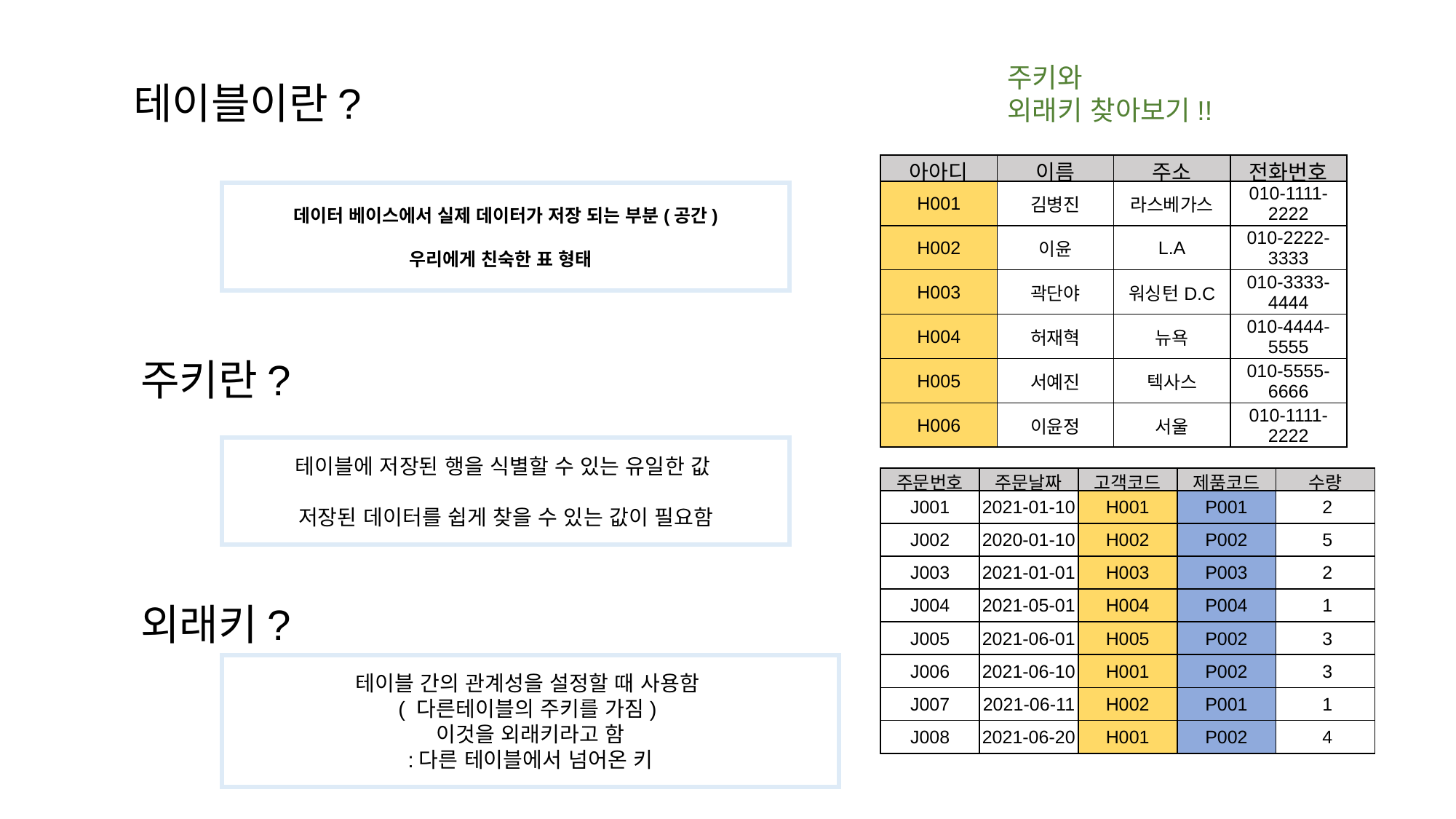

주키와
외래키 찾아보기!!
테이블이란?
| 아아디 | 이름 | 주소 | 전화번호 |
| --- | --- | --- | --- |
| H001 | 김병진 | 라스베가스 | 010-1111-2222 |
| H002 | 이윤 | L.A | 010-2222-3333 |
| H003 | 곽단야 | 워싱턴D.C | 010-3333-4444 |
| H004 | 허재혁 | 뉴욕 | 010-4444-5555 |
| H005 | 서예진 | 텍사스 | 010-5555-6666 |
| H006 | 이윤정 | 서울 | 010-1111-2222 |
데이터 베이스에서 실제 데이터가 저장 되는 부분(공간)

우리에게 친숙한 표 형태
주키란?
테이블에 저장된 행을 식별할 수 있는 유일한 값

저장된 데이터를 쉽게 찾을 수 있는 값이 필요함
| 주문번호 | 주문날짜 | 고객코드 | 제품코드 | 수량 |
| --- | --- | --- | --- | --- |
| J001 | 2021-01-10 | H001 | P001 | 2 |
| J002 | 2020-01-10 | H002 | P002 | 5 |
| J003 | 2021-01-01 | H003 | P003 | 2 |
| J004 | 2021-05-01 | H004 | P004 | 1 |
| J005 | 2021-06-01 | H005 | P002 | 3 |
| J006 | 2021-06-10 | H001 | P002 | 3 |
| J007 | 2021-06-11 | H002 | P001 | 1 |
| J008 | 2021-06-20 | H001 | P002 | 4 |
외래키?
테이블 간의 관계성을 설정할 때 사용함
( 다른테이블의 주키를 가짐)
이것을 외래키라고 함
:다른 테이블에서 넘어온 키